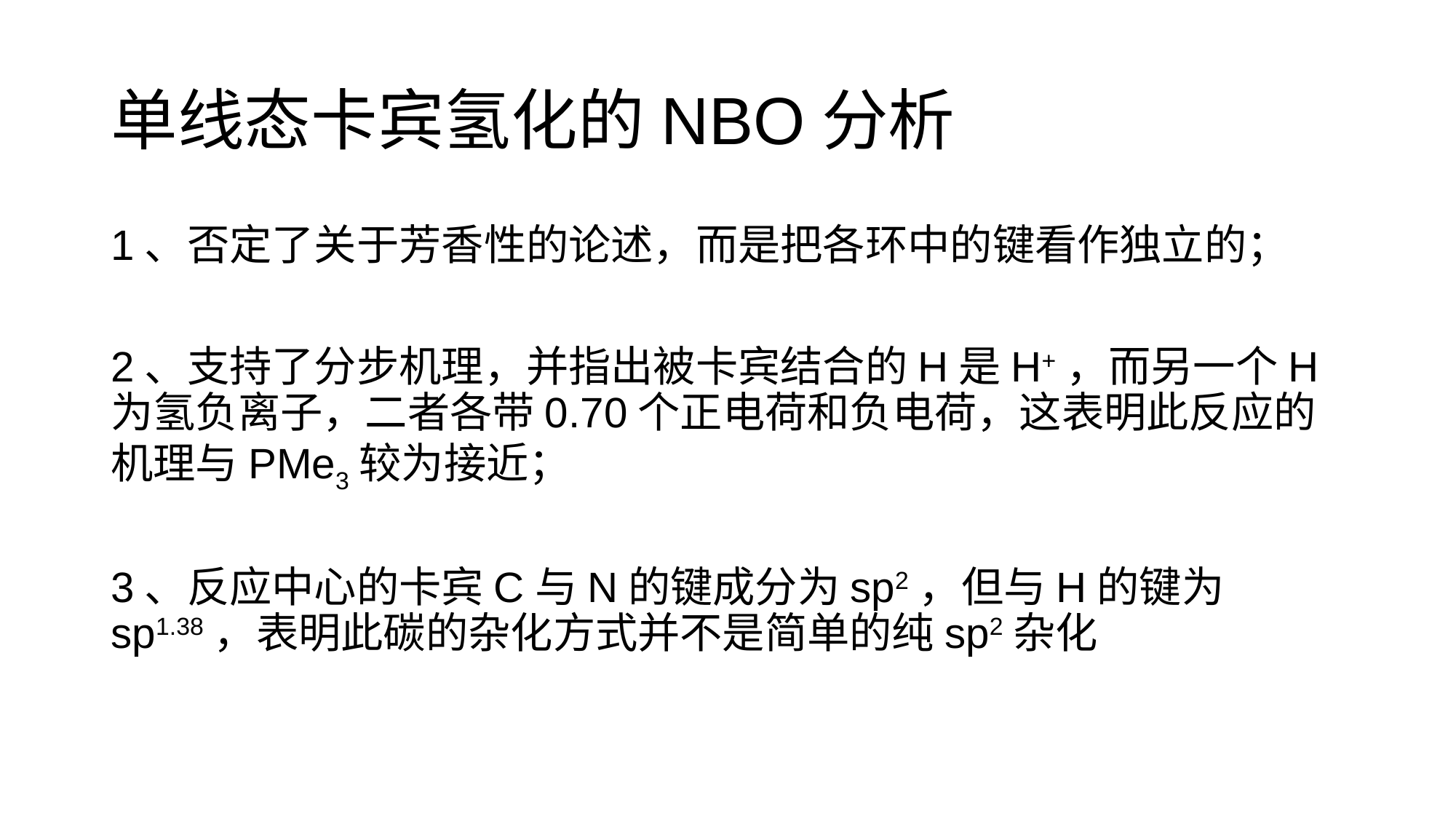

# 单线态卡宾氢化的NBO分析
1、否定了关于芳香性的论述，而是把各环中的键看作独立的；

2、支持了分步机理，并指出被卡宾结合的H是H+，而另一个H为氢负离子，二者各带0.70个正电荷和负电荷，这表明此反应的机理与PMe3较为接近；

3、反应中心的卡宾C与N的键成分为sp2，但与H的键为sp1.38，表明此碳的杂化方式并不是简单的纯sp2杂化